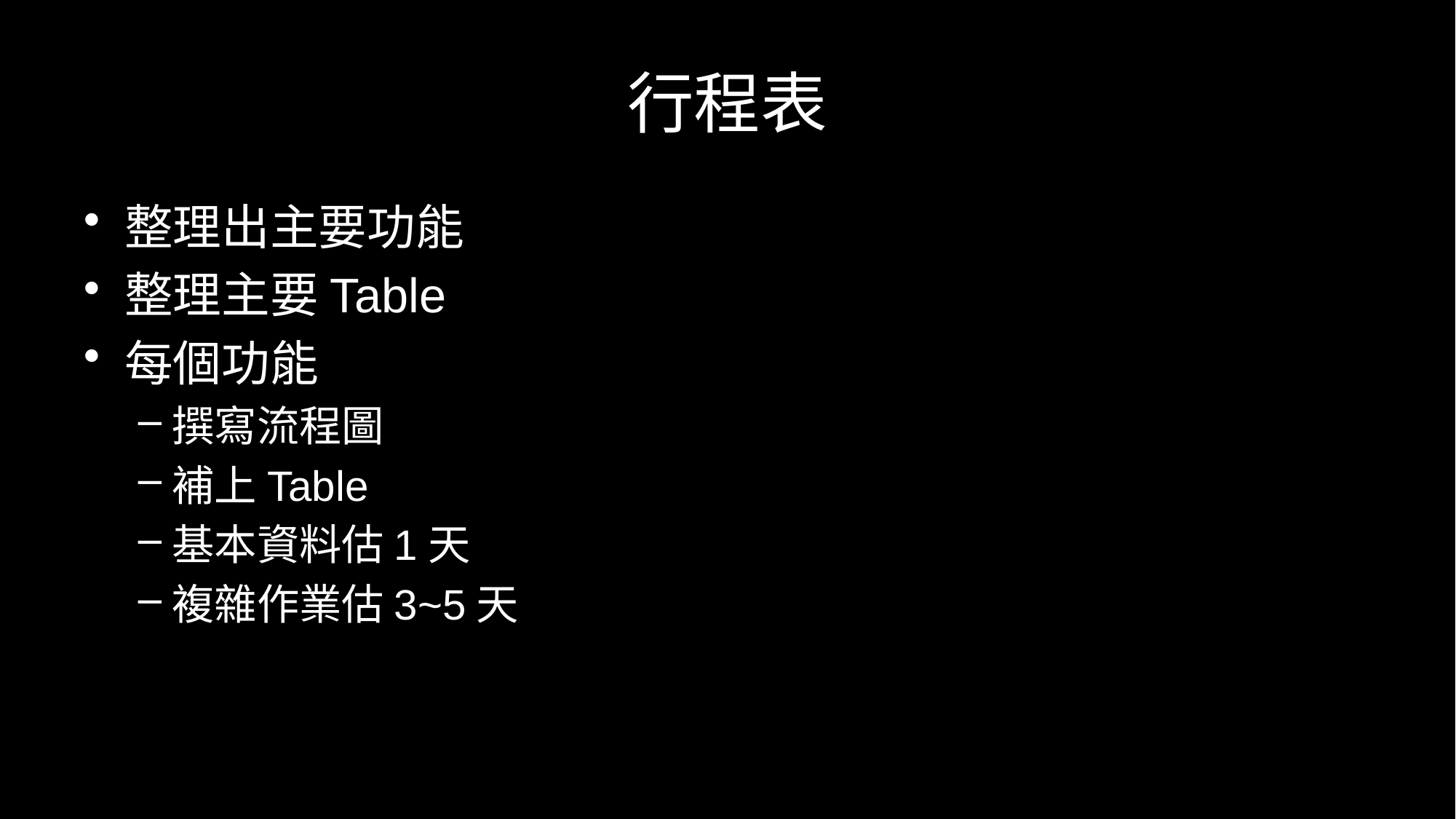

# 行程表
整理出主要功能
整理主要Table
每個功能
撰寫流程圖
補上Table
基本資料估1天
複雜作業估3~5天